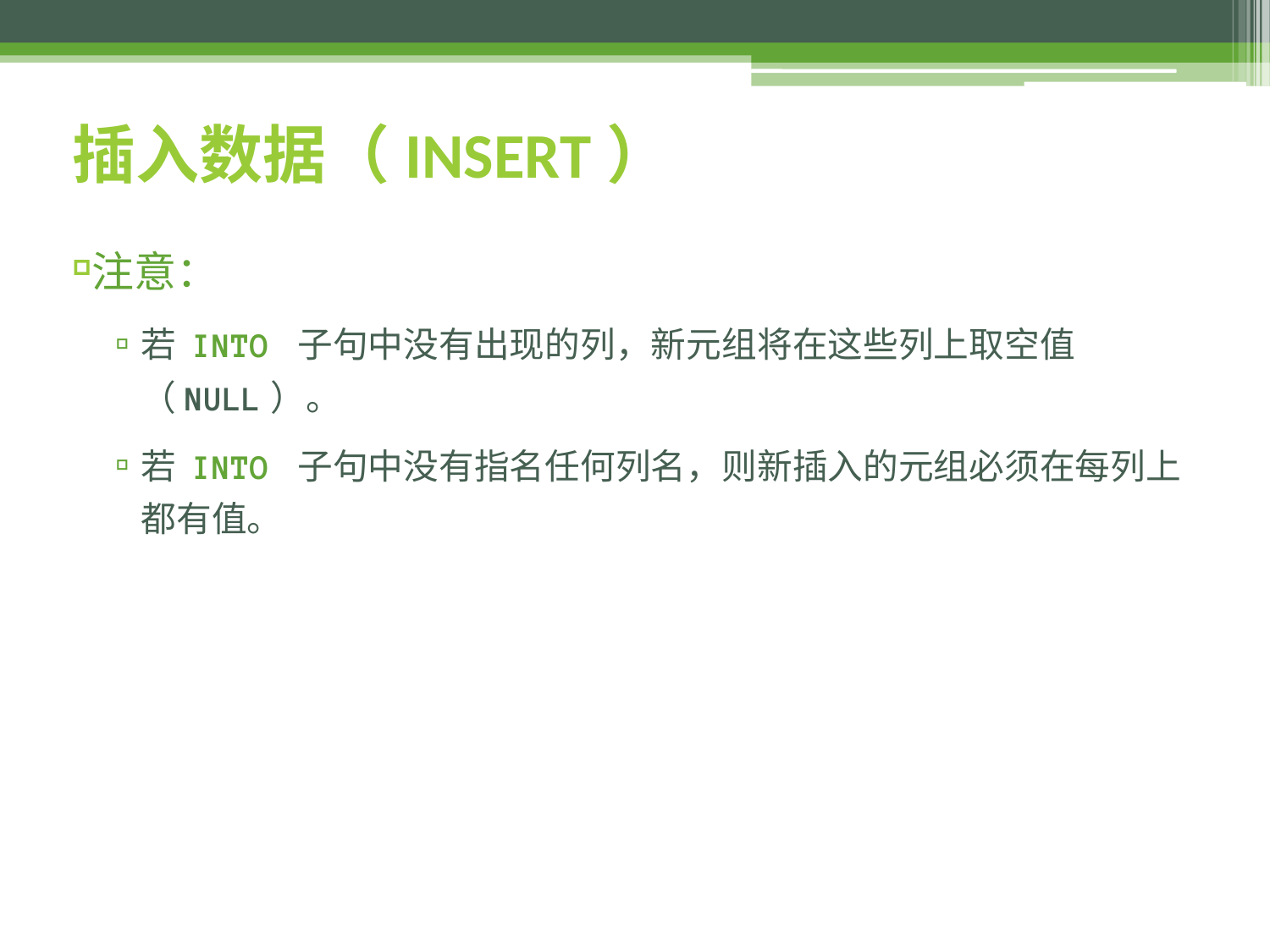

# 插入数据（INSERT）
注意：
若 INTO 子句中没有出现的列，新元组将在这些列上取空值（NULL）。
若 INTO 子句中没有指名任何列名，则新插入的元组必须在每列上都有值。